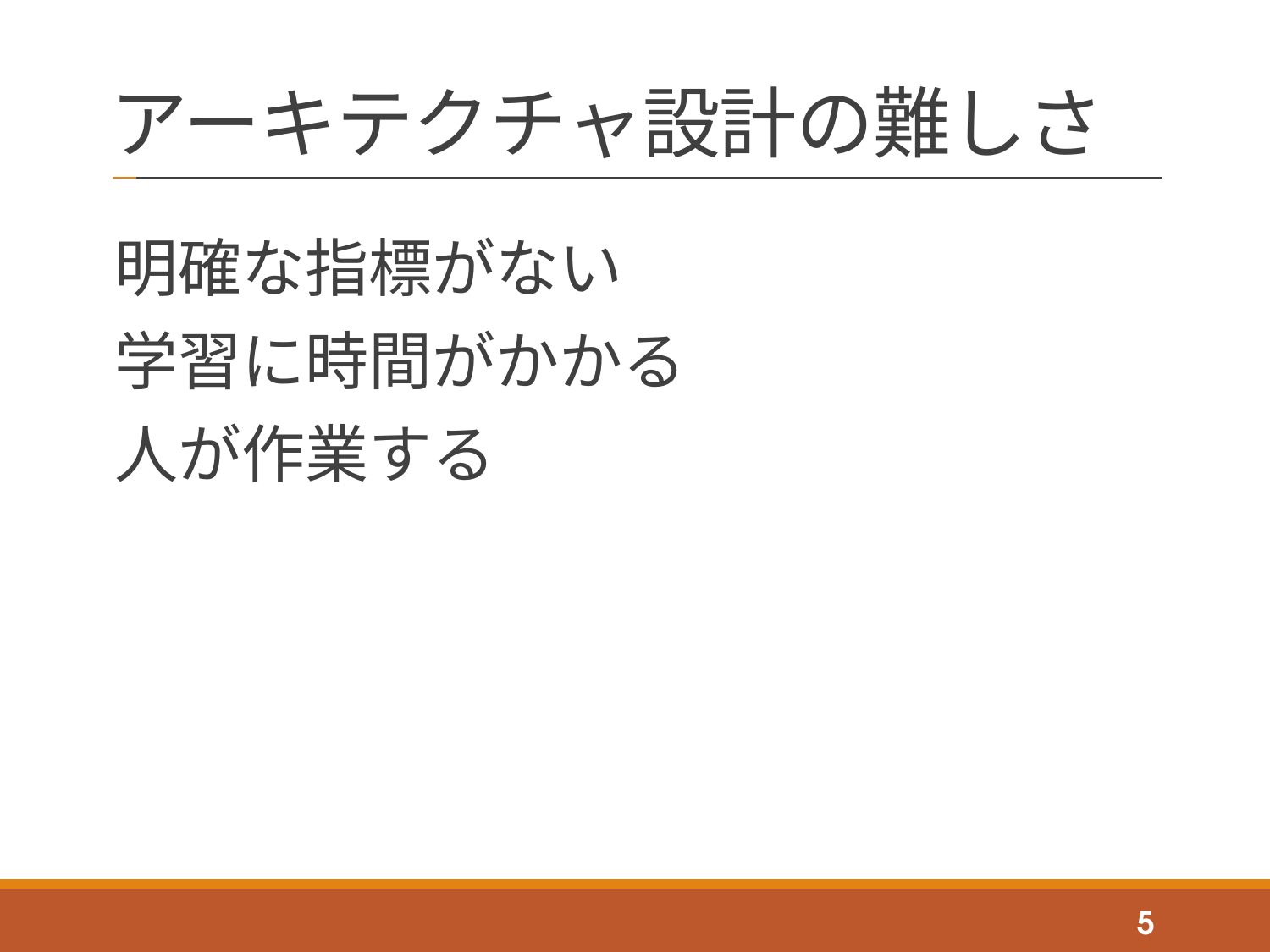

# アーキテクチャ設計の難しさ
明確な指標がない
学習に時間がかかる
人が作業する
5